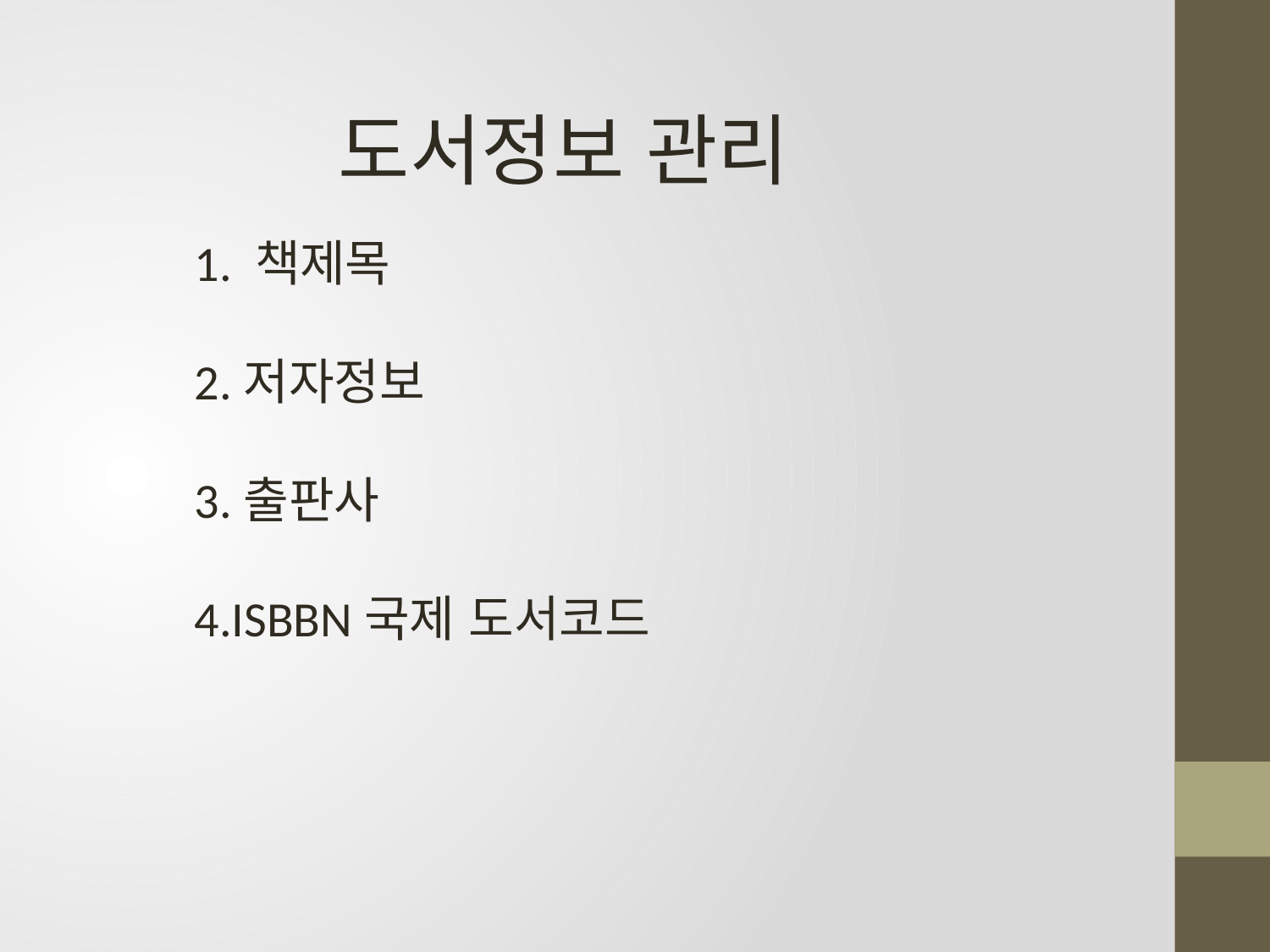

도서정보 관리
	1. 책제목

 	2.저자정보

 	3.출판사

 	4.ISBBN국제 도서코드